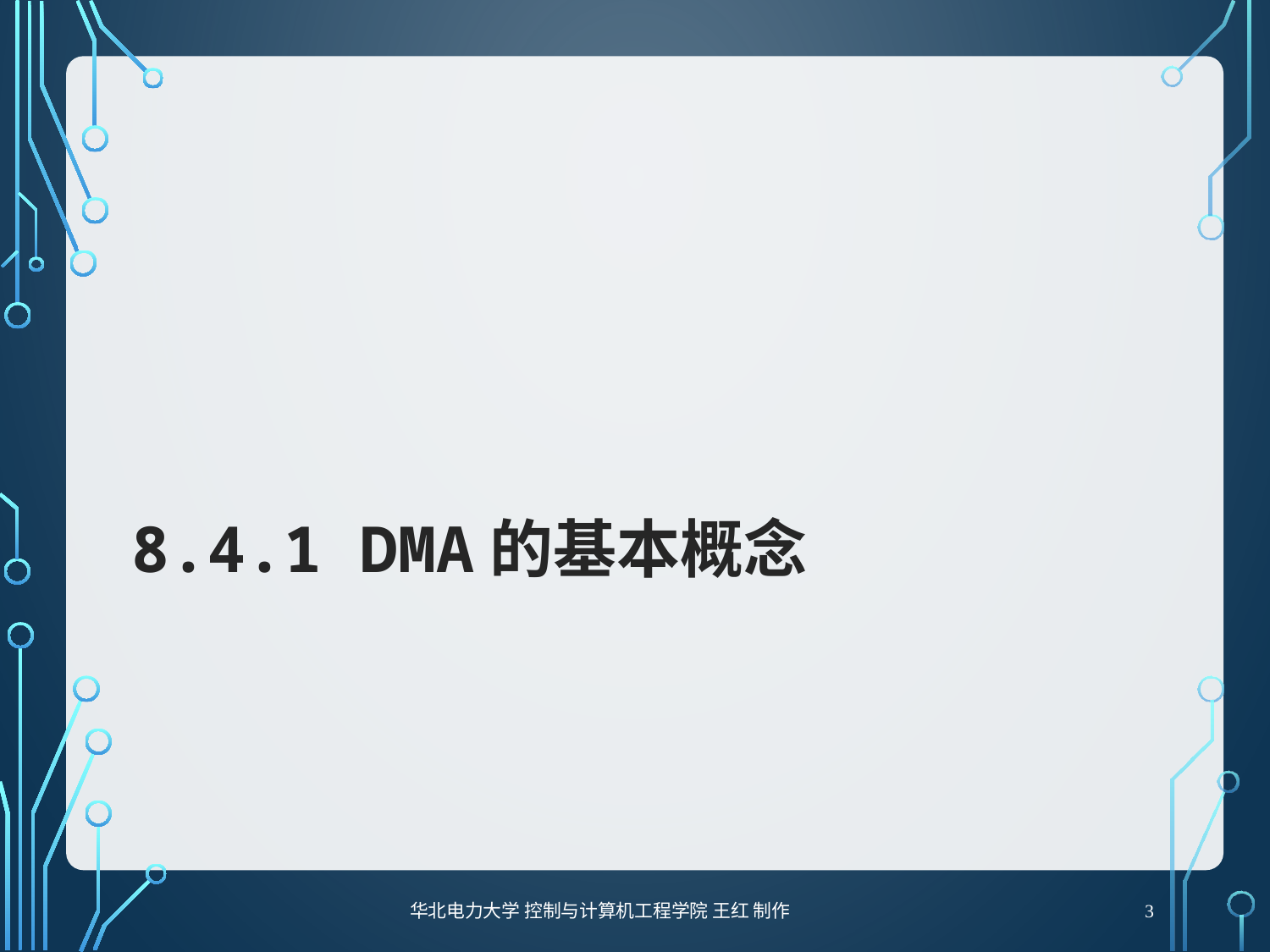

# 8.4.1 DMA的基本概念

华北电力大学 控制与计算机工程学院 王红 制作
3